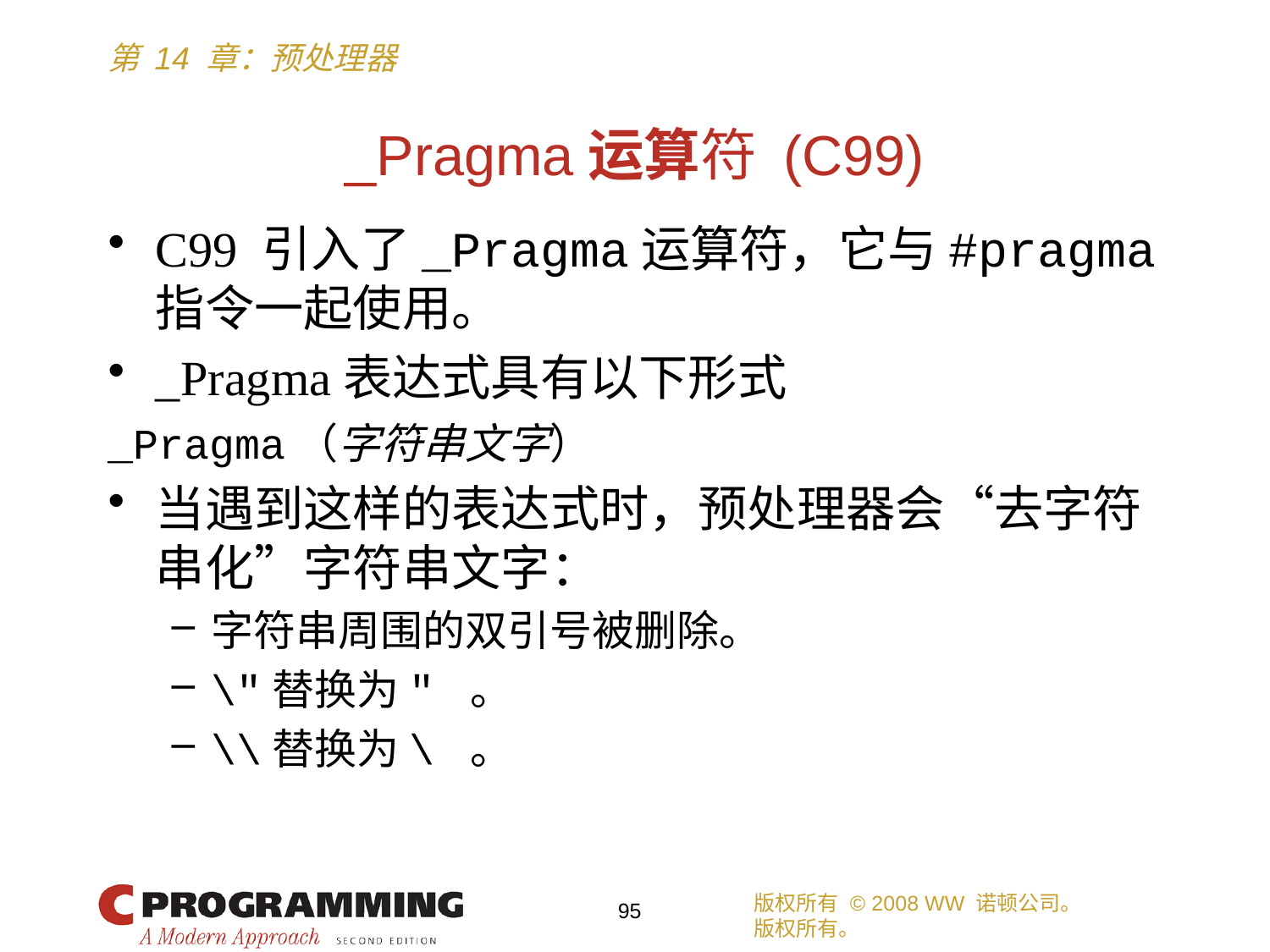

# _Pragma运算符 (C99)
C99 引入了_Pragma运算符，它与#pragma指令一起使用。
_Pragma表达式具有以下形式
_Pragma（字符串文字）
当遇到这样的表达式时，预处理器会“去字符串化”字符串文字：
字符串周围的双引号被删除。
\"替换为" 。
\\替换为\ 。

版权所有 © 2008 WW 诺顿公司。
版权所有。
95